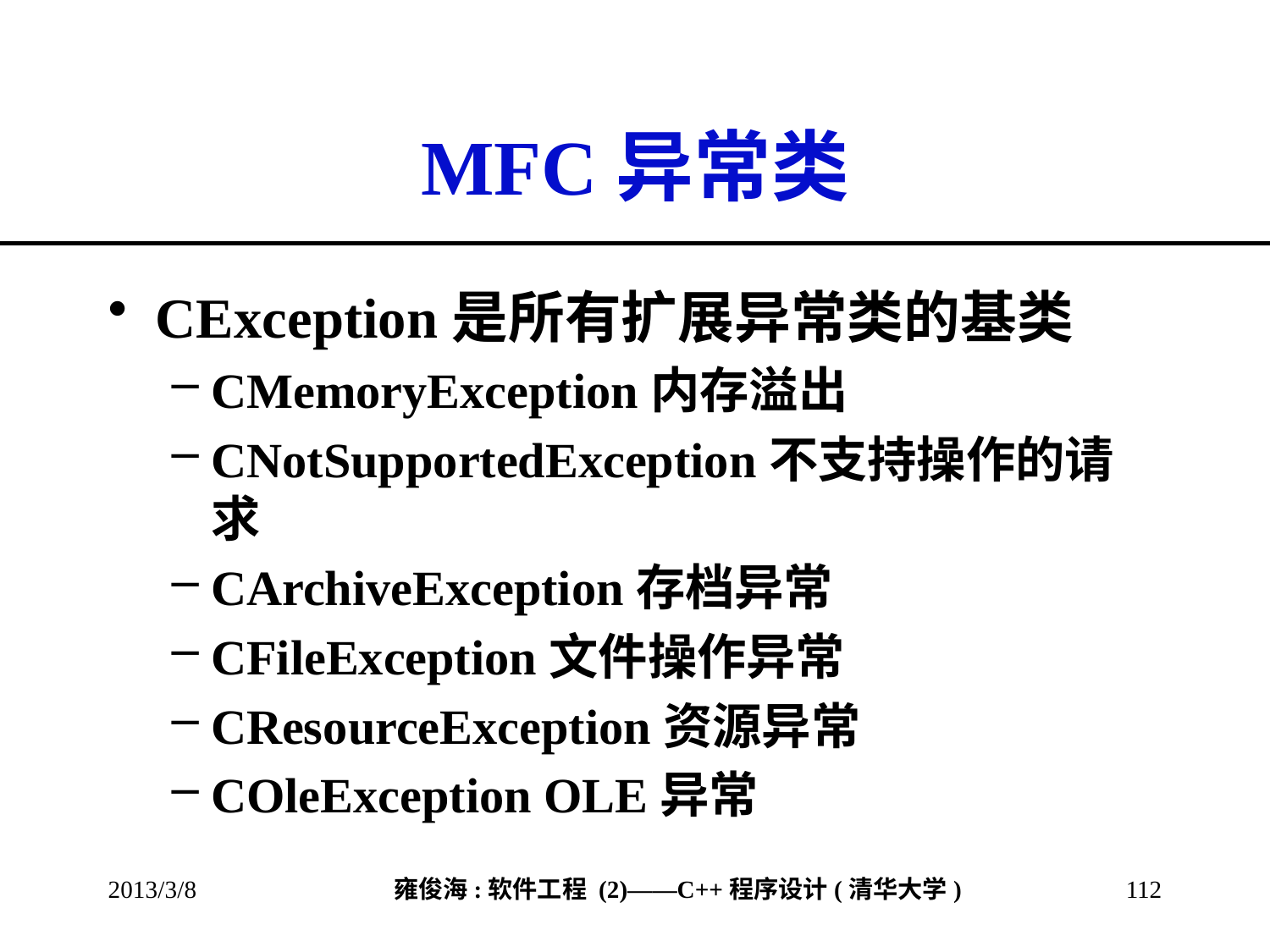

# MFC异常类
CException是所有扩展异常类的基类
CMemoryException内存溢出
CNotSupportedException不支持操作的请求
CArchiveException存档异常
CFileException文件操作异常
CResourceException资源异常
COleException OLE异常
2013/3/8
112